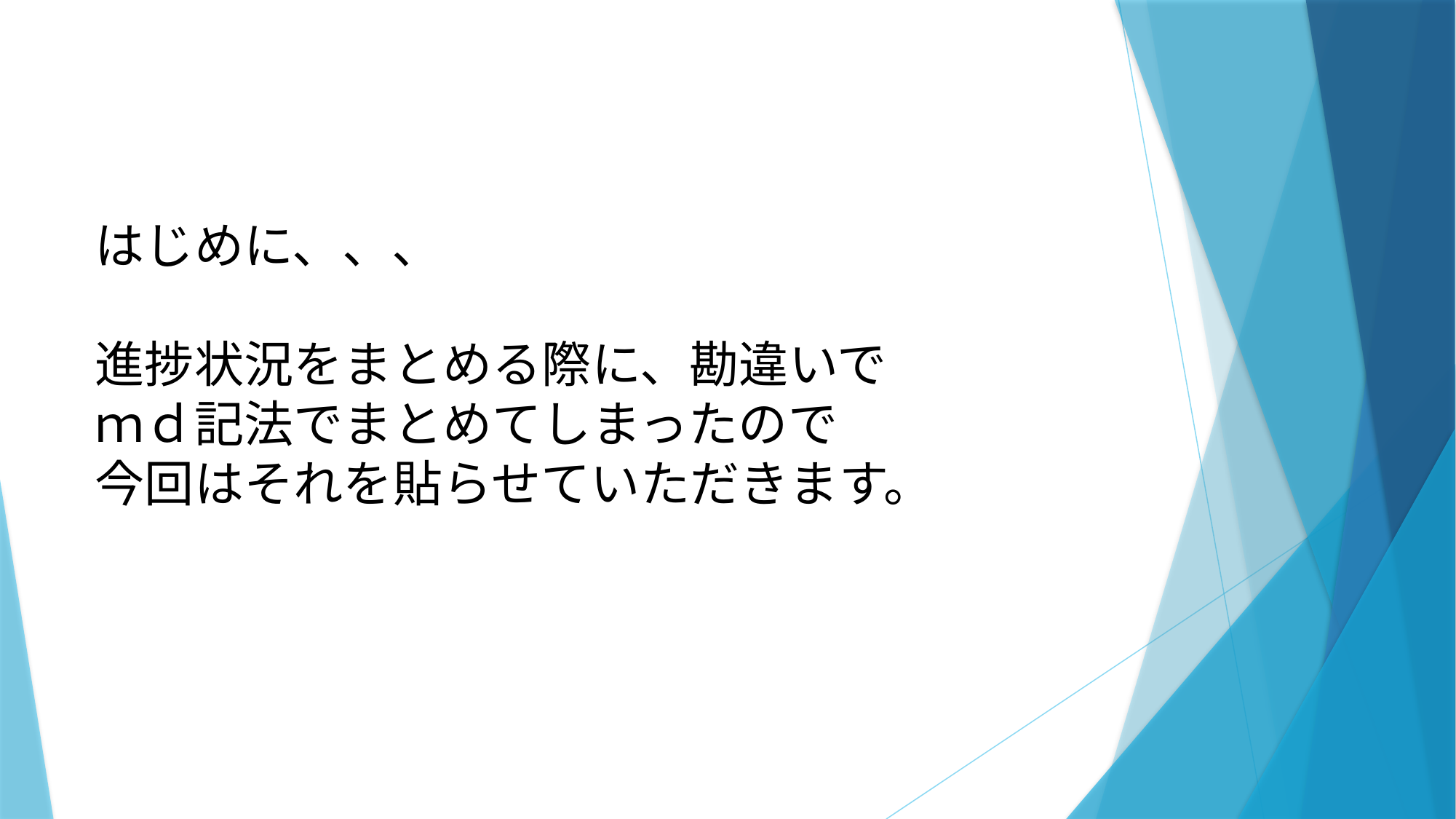

# はじめに、、、 進捗状況をまとめる際に、勘違いで ｍｄ記法でまとめてしまったので 今回はそれを貼らせていただきます。